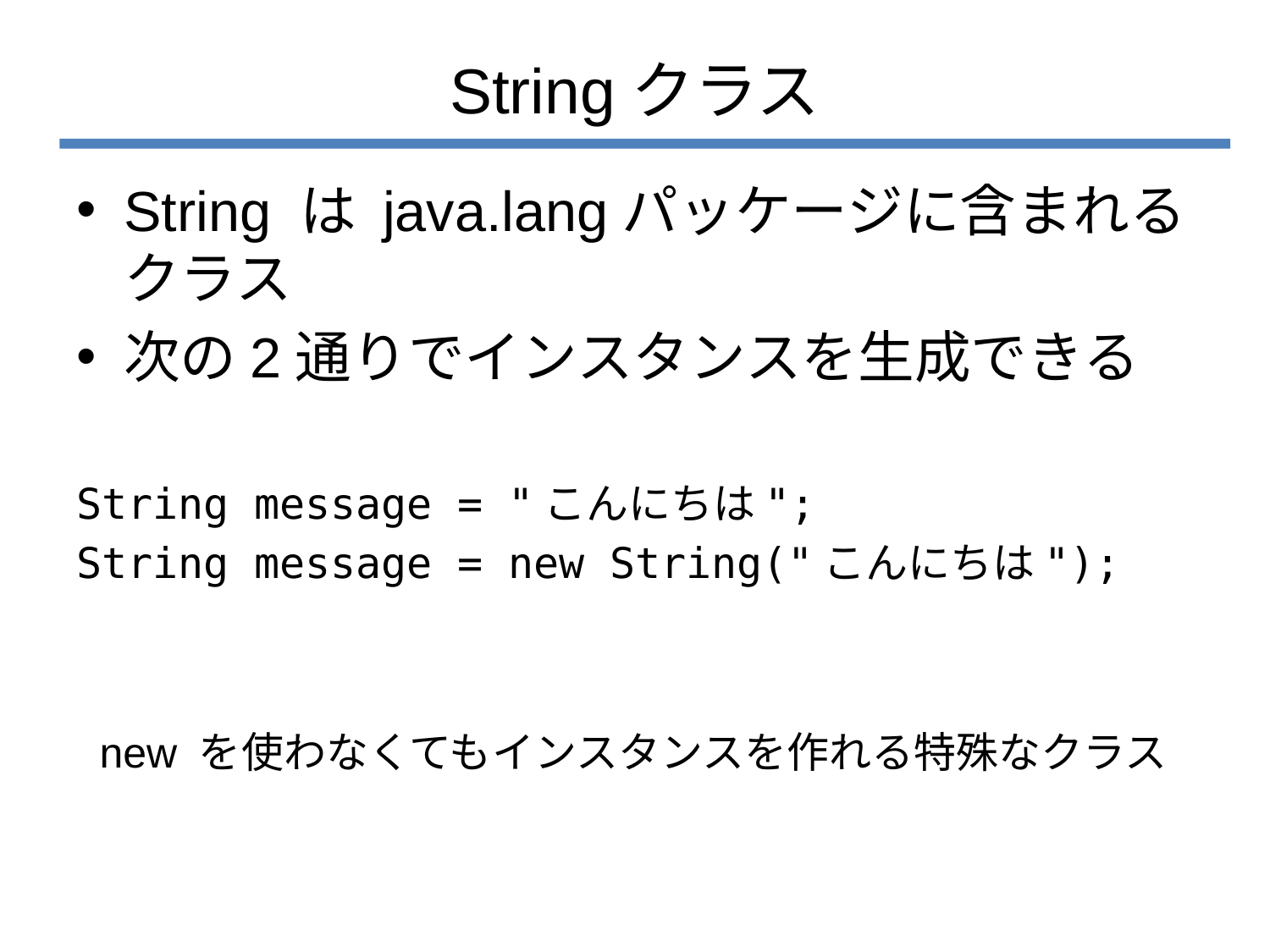

# Stringクラス
String は java.langパッケージに含まれるクラス
次の2通りでインスタンスを生成できる

String message = "こんにちは";
String message = new String("こんにちは");

new を使わなくてもインスタンスを作れる特殊なクラス